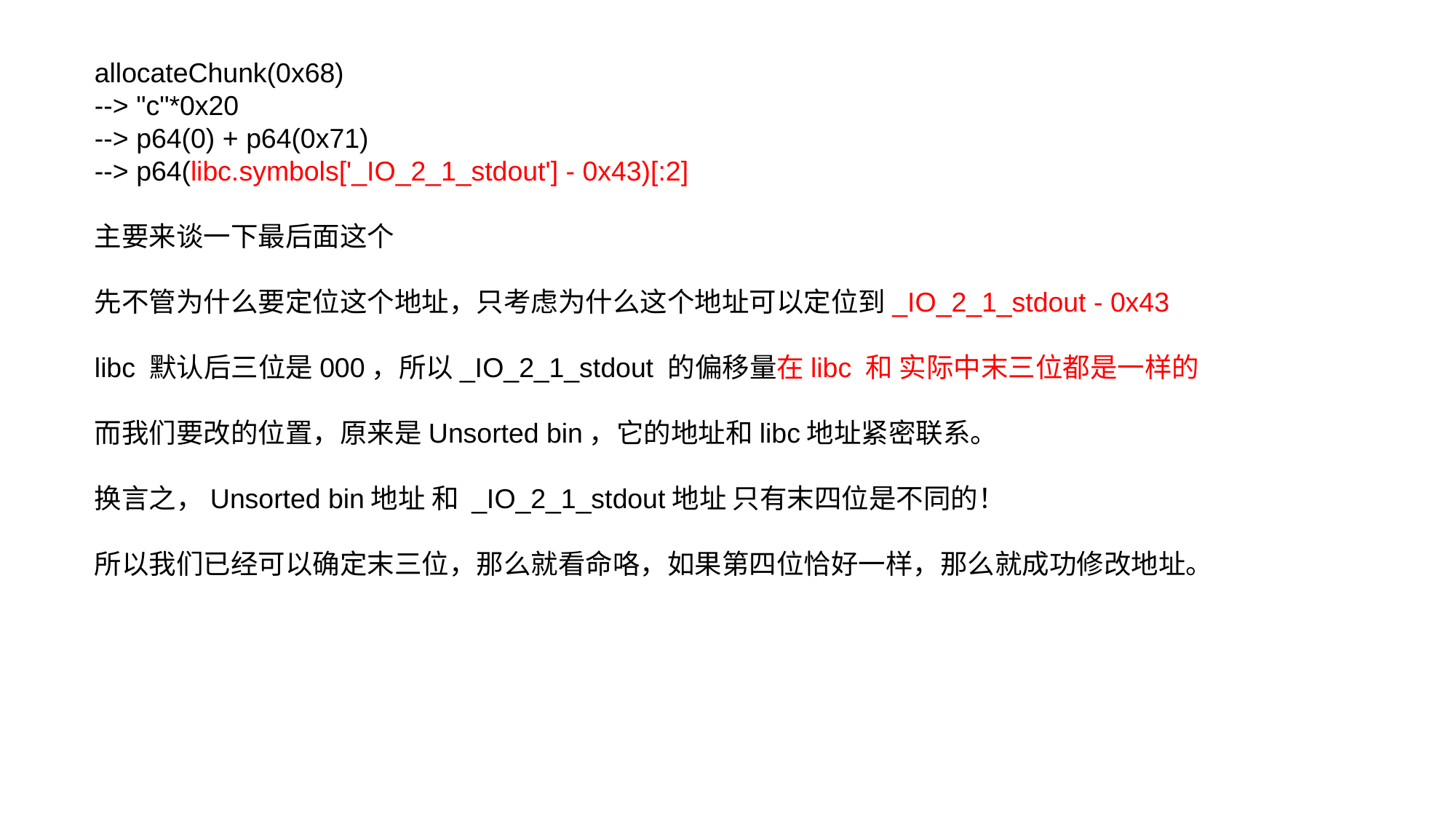

allocateChunk(0x68)
--> "c"*0x20
--> p64(0) + p64(0x71)
--> p64(libc.symbols['_IO_2_1_stdout'] - 0x43)[:2]

主要来谈一下最后面这个

先不管为什么要定位这个地址，只考虑为什么这个地址可以定位到_IO_2_1_stdout - 0x43

libc 默认后三位是000，所以_IO_2_1_stdout 的偏移量在libc 和 实际中末三位都是一样的

而我们要改的位置，原来是Unsorted bin，它的地址和libc地址紧密联系。

换言之，Unsorted bin地址 和 _IO_2_1_stdout地址 只有末四位是不同的！

所以我们已经可以确定末三位，那么就看命咯，如果第四位恰好一样，那么就成功修改地址。